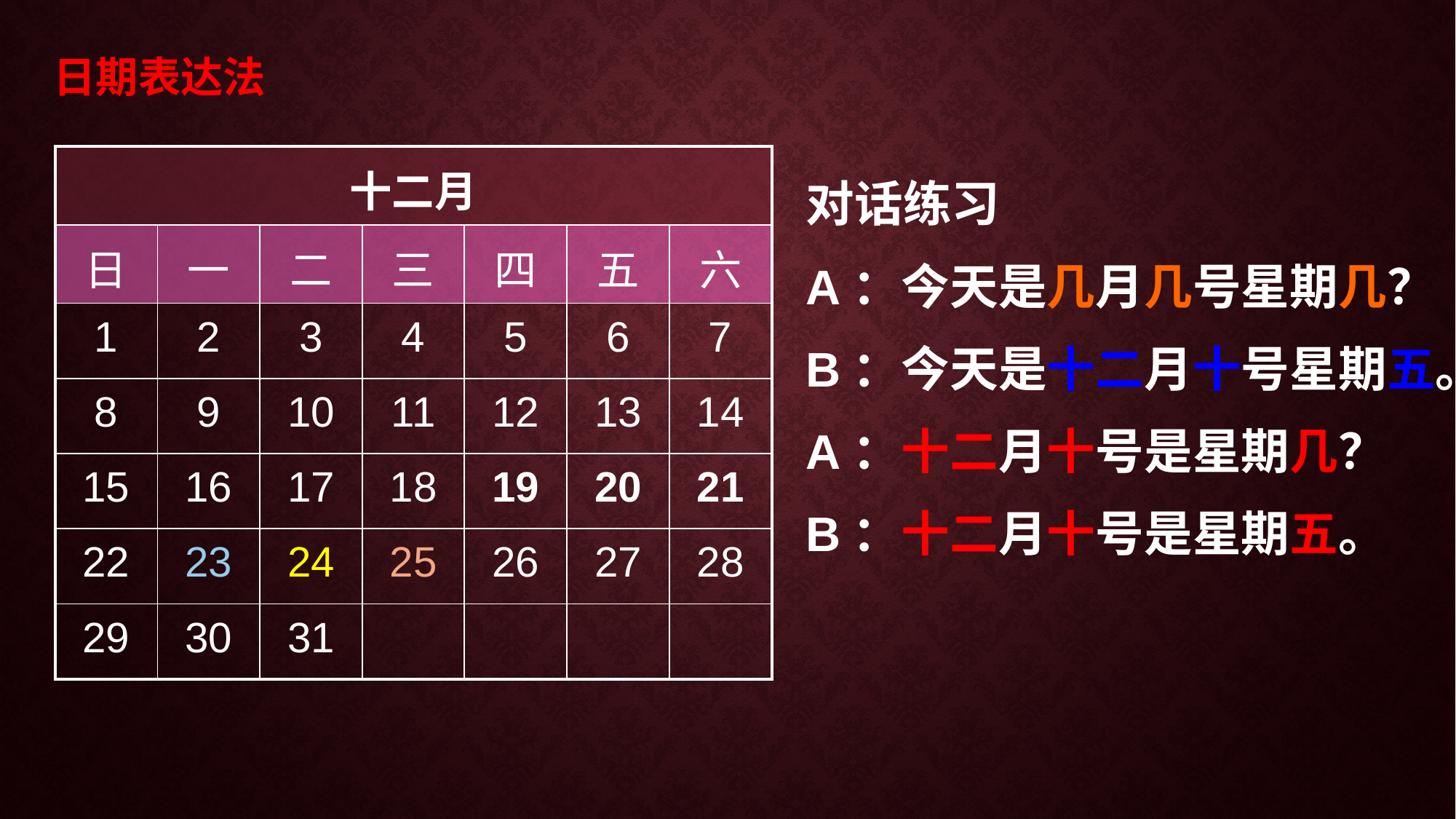

日期表达法
| 十二月 |  |  |  |  |  |  |
| --- | --- | --- | --- | --- | --- | --- |
| 日 | 一 | 二 | 三 | 四 | 五 | 六 |
| 1 | 2 | 3 | 4 | 5 | 6 | 7 |
| 8 | 9 | 10 | 11 | 12 | 13 | 14 |
| 15 | 16 | 17 | 18 | 19 | 20 | 21 |
| 22 | 23 | 24 | 25 | 26 | 27 | 28 |
| 29 | 30 | 31 |  |  |  |  |
对话练习
A：今天是几月几号星期几？
B：今天是十二月十号星期五。
A：十二月十号是星期几？
B：十二月十号是星期五。